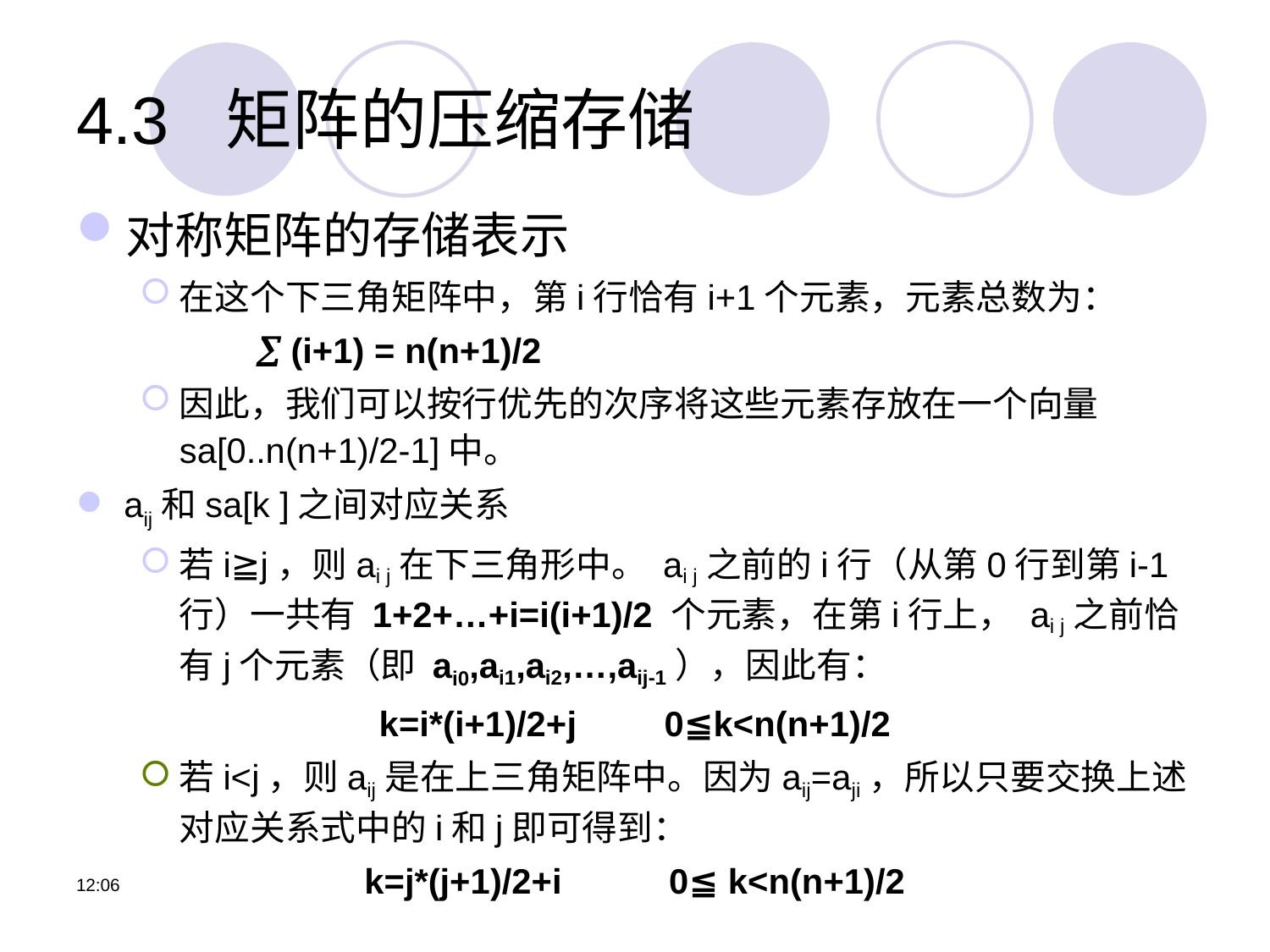

# 4.3 矩阵的压缩存储
对称矩阵的存储表示
在这个下三角矩阵中，第i行恰有i+1个元素，元素总数为：
            ∑ (i+1) = n(n+1)/2
因此，我们可以按行优先的次序将这些元素存放在一个向量sa[0..n(n+1)/2-1]中。
aij和sa[k ]之间对应关系
若i≧j，则ai j在下三角形中。 ai j之前的i行（从第0行到第i-1行）一共有 1+2+…+i=i(i+1)/2 个元素，在第i行上， ai j之前恰有j个元素（即 ai0,ai1,ai2,…,aij-1），因此有：
k=i*(i+1)/2+j         0≦k<n(n+1)/2
若i<j，则aij是在上三角矩阵中。因为aij=aji，所以只要交换上述对应关系式中的i和j即可得到：
k=j*(j+1)/2+i           0≦ k<n(n+1)/2
12:06